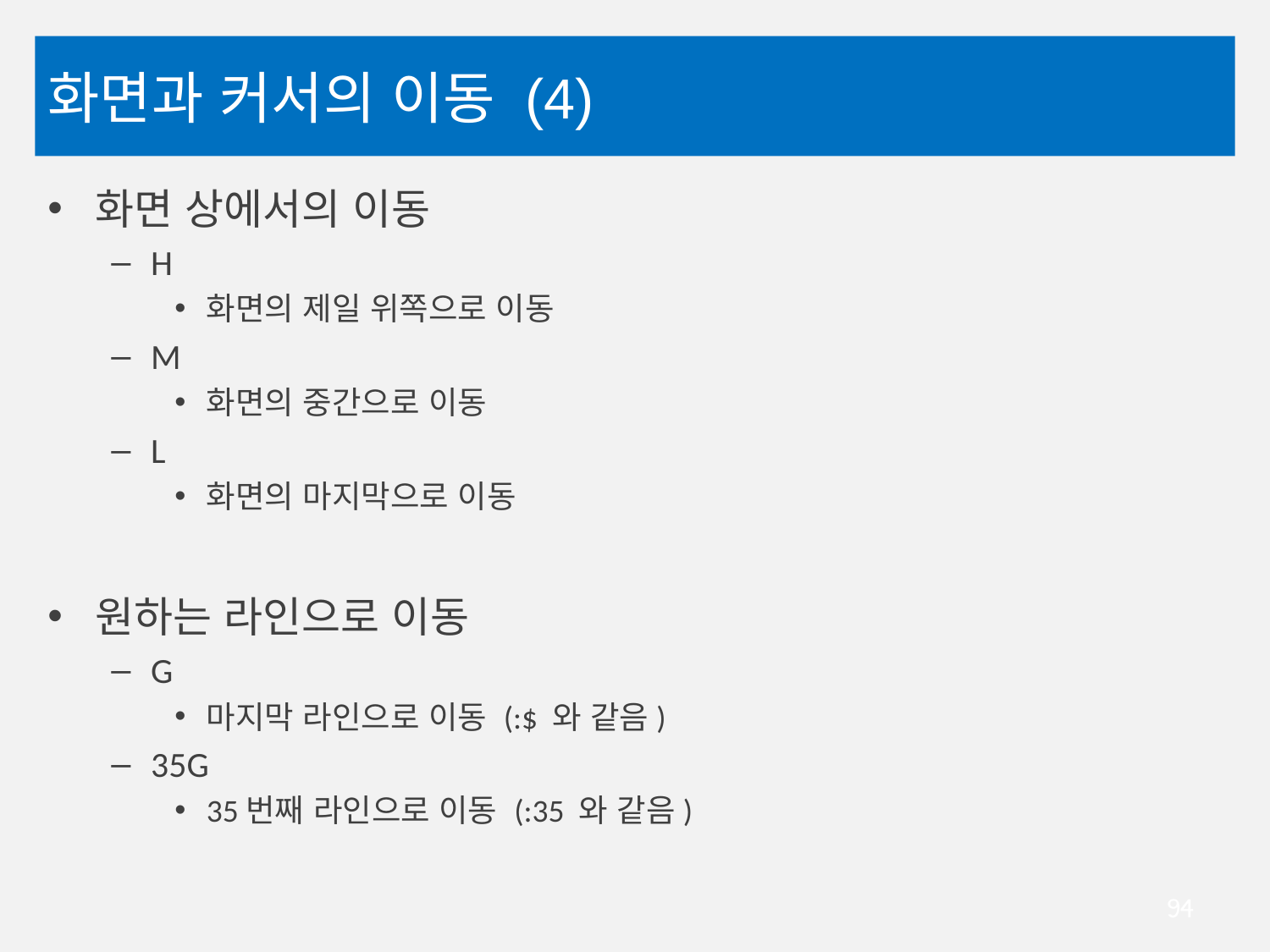

# 화면과 커서의 이동 (4)
화면 상에서의 이동
H
화면의 제일 위쪽으로 이동
M
화면의 중간으로 이동
L
화면의 마지막으로 이동

원하는 라인으로 이동
G
마지막 라인으로 이동 (:$ 와 같음)
35G
35번째 라인으로 이동 (:35 와 같음)

94